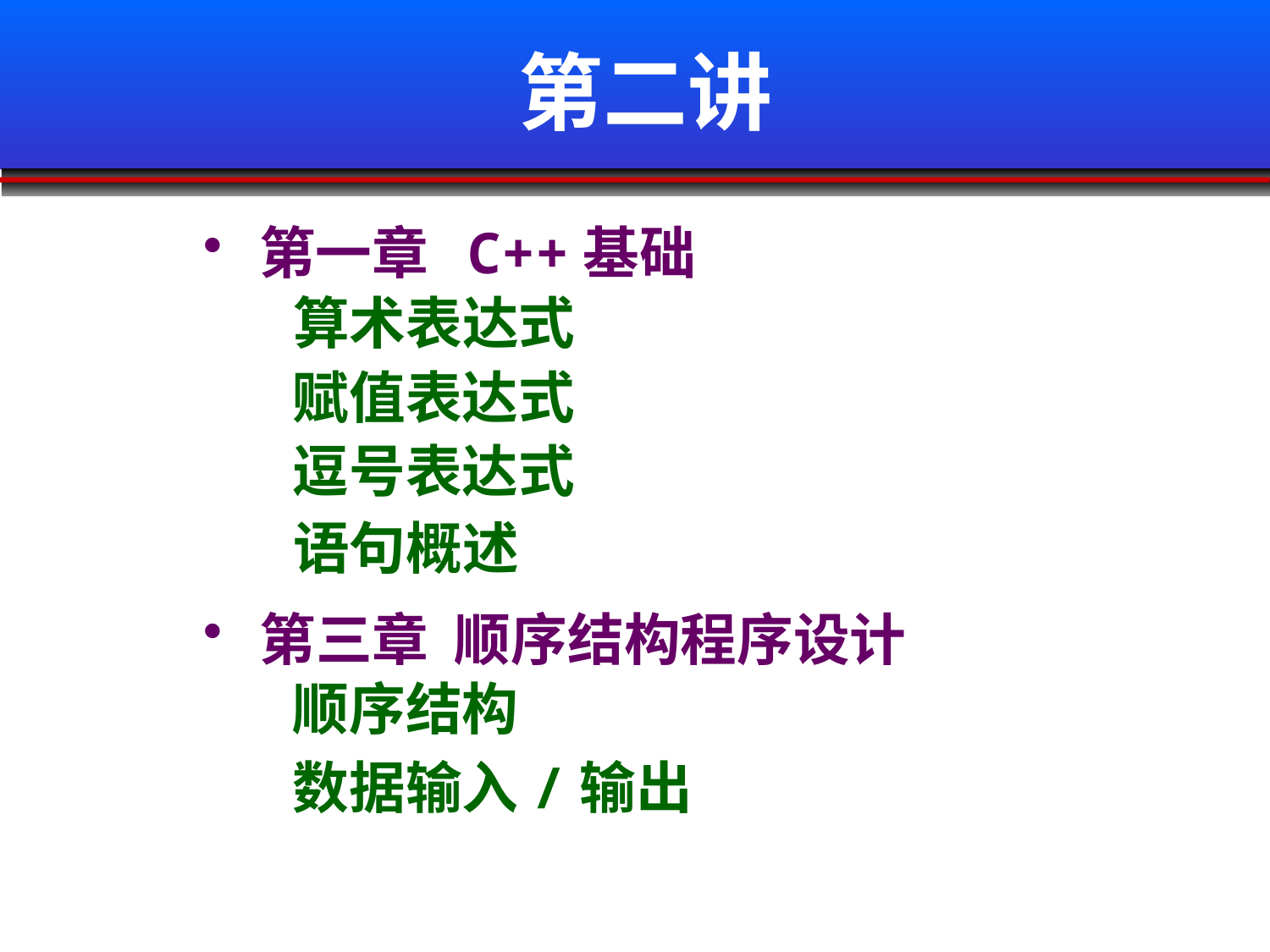

# 第二讲
 第一章  C++基础
 算术表达式
 赋值表达式
 逗号表达式
 语句概述
 第三章  顺序结构程序设计
 顺序结构
 数据输入/输出